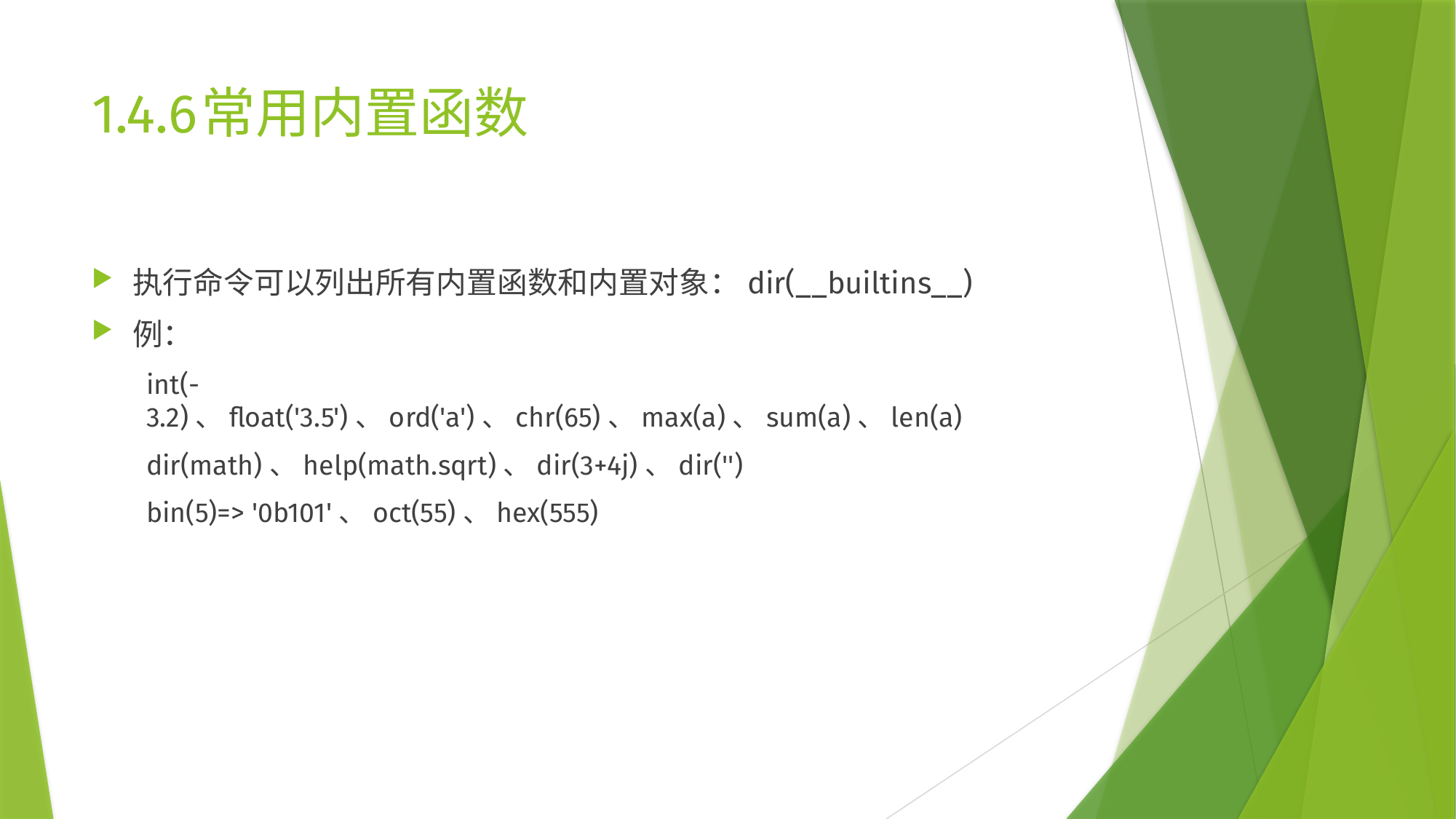

# 1.4.6	常用内置函数
执行命令可以列出所有内置函数和内置对象：dir(__builtins__)
例：
int(-3.2)、float('3.5')、ord('a')、chr(65)、max(a)、sum(a)、len(a)
dir(math)、help(math.sqrt)、dir(3+4j)、dir('')
bin(5)=> '0b101'、oct(55)、hex(555)